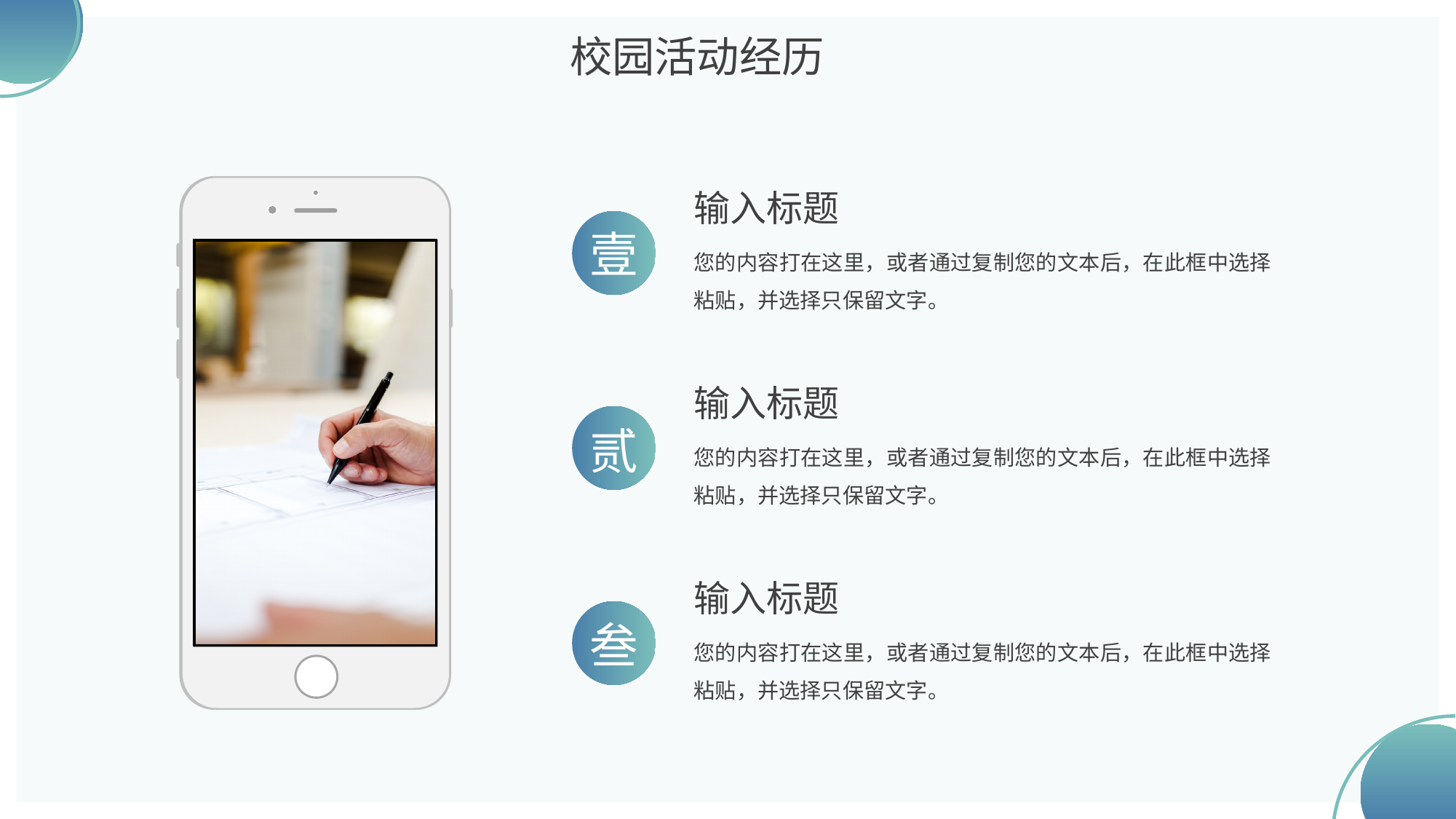

校园活动经历

输入标题

壹
您的内容打在这里，或者通过复制您的文本后，在此框中选择粘贴，并选择只保留文字。
输入标题

贰
您的内容打在这里，或者通过复制您的文本后，在此框中选择粘贴，并选择只保留文字。
输入标题

叁
您的内容打在这里，或者通过复制您的文本后，在此框中选择粘贴，并选择只保留文字。